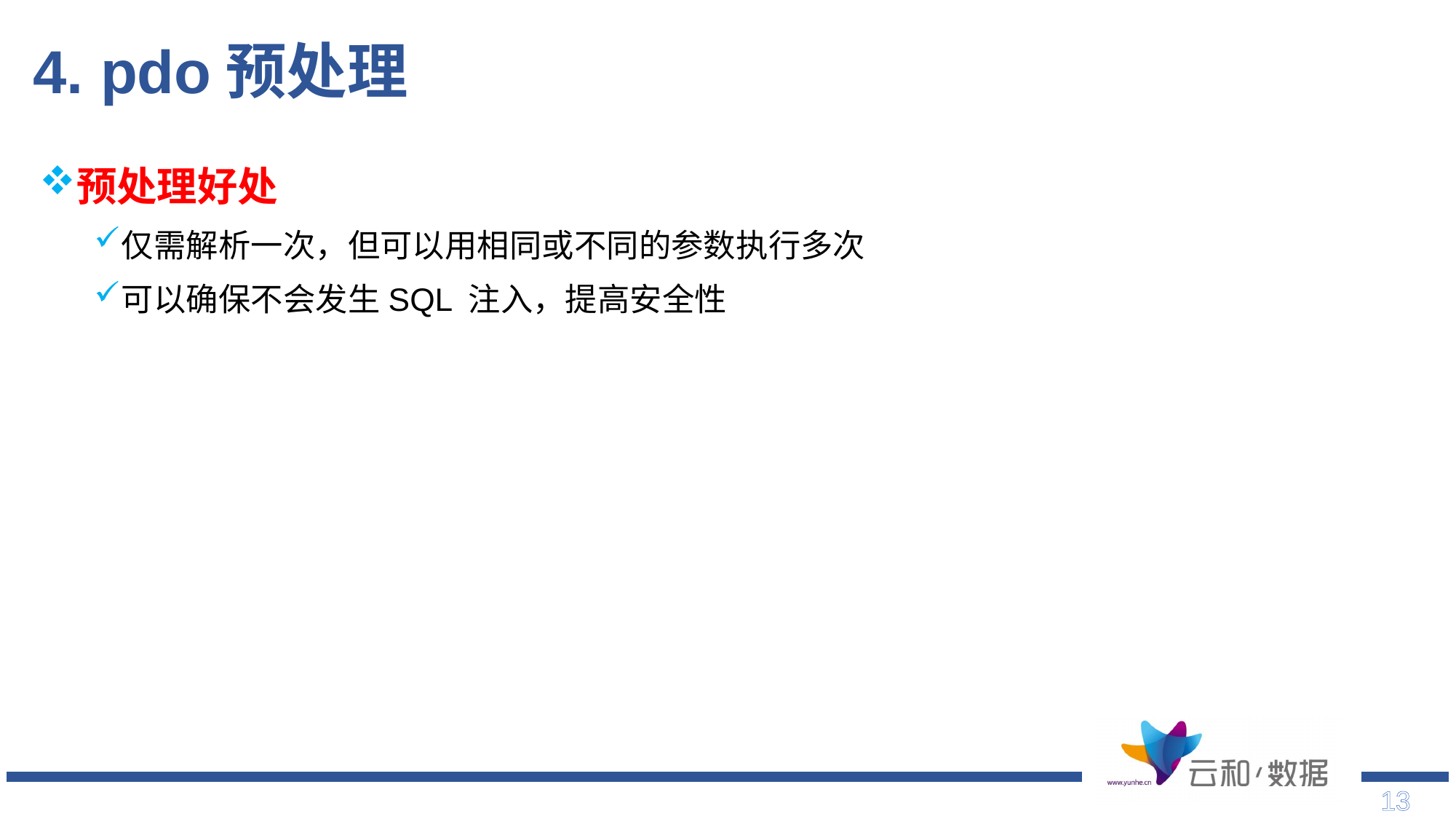

# 4. pdo预处理
预处理好处
仅需解析一次，但可以用相同或不同的参数执行多次
可以确保不会发生SQL 注入，提高安全性